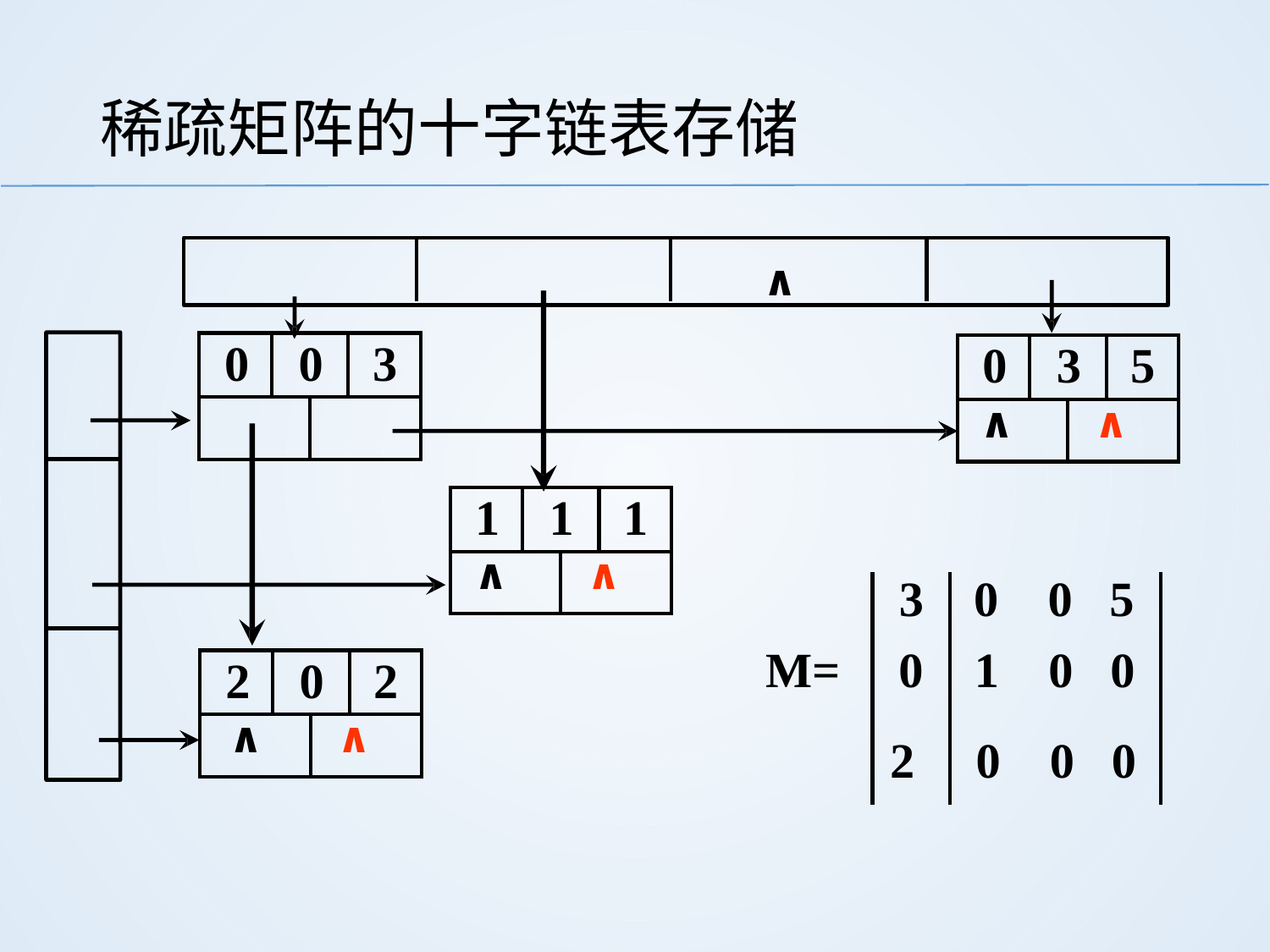

# 稀疏矩阵的十字链表存储

∧

| 0 | 0 |  | 3 |
| --- | --- | --- | --- |
|  |  |  |  |
| 0 | 3 |  | 5 |
| --- | --- | --- | --- |
| ∧ |  | ∧ |  |

| 1 | 1 |  | 1 |
| --- | --- | --- | --- |
| ∧ |  | ∧ |  |
|  | 3 | 0 | 0 | 5 |
| --- | --- | --- | --- | --- |
| M= | 0 | 1 | 0 | 0 |
|  | 2 | 0 | 0 | 0 |

| 2 | 0 |  | 2 |
| --- | --- | --- | --- |
| ∧ |  | ∧ |  |